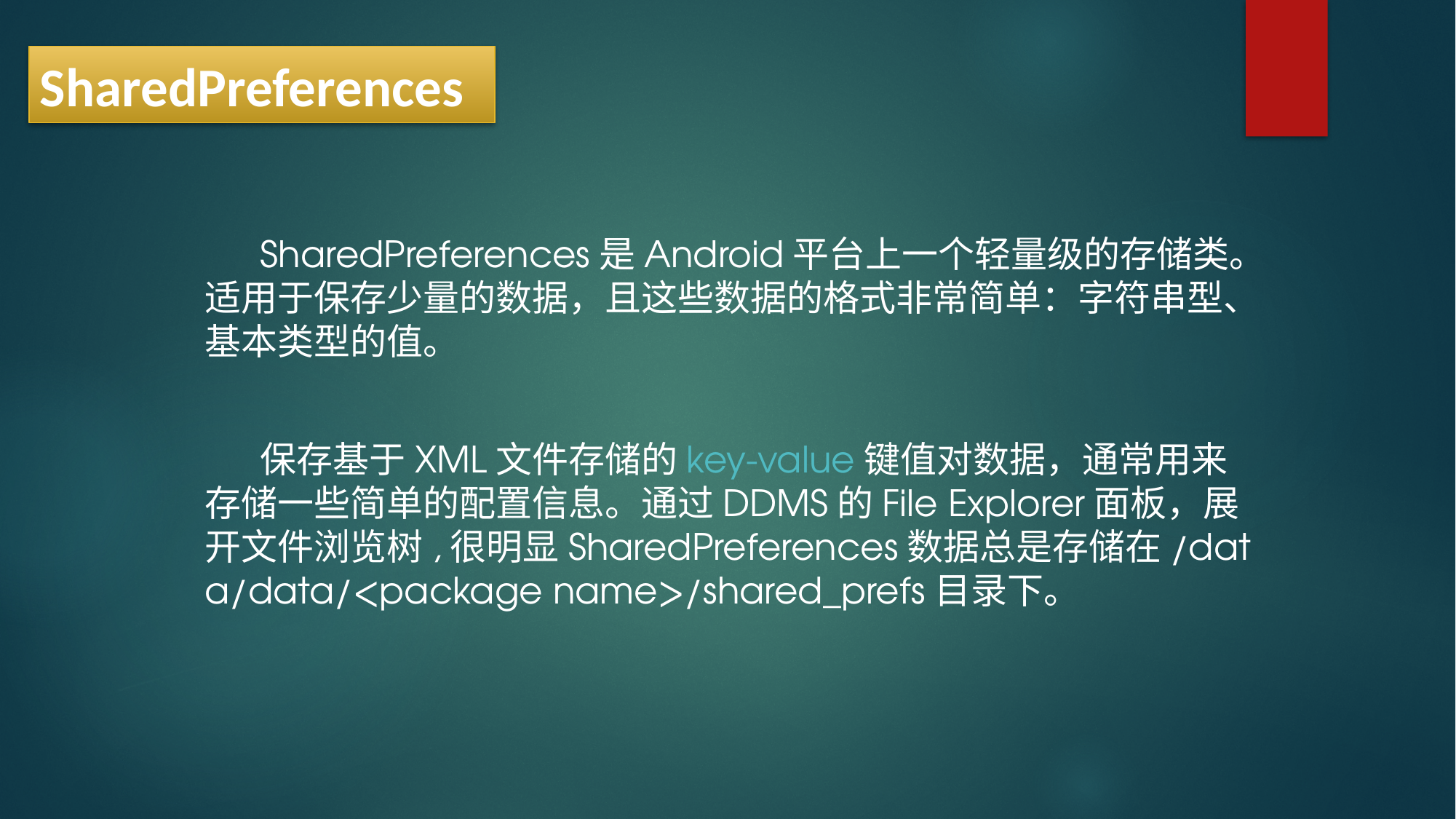

SharedPreferences
SharedPreferences是Android平台上一个轻量级的存储类。适用于保存少量的数据，且这些数据的格式非常简单：字符串型、基本类型的值。

保存基于XML文件存储的key-value键值对数据，通常用来存储一些简单的配置信息。通过DDMS的File Explorer面板，展开文件浏览树,很明显SharedPreferences数据总是存储在/data/data/<package name>/shared_prefs目录下。